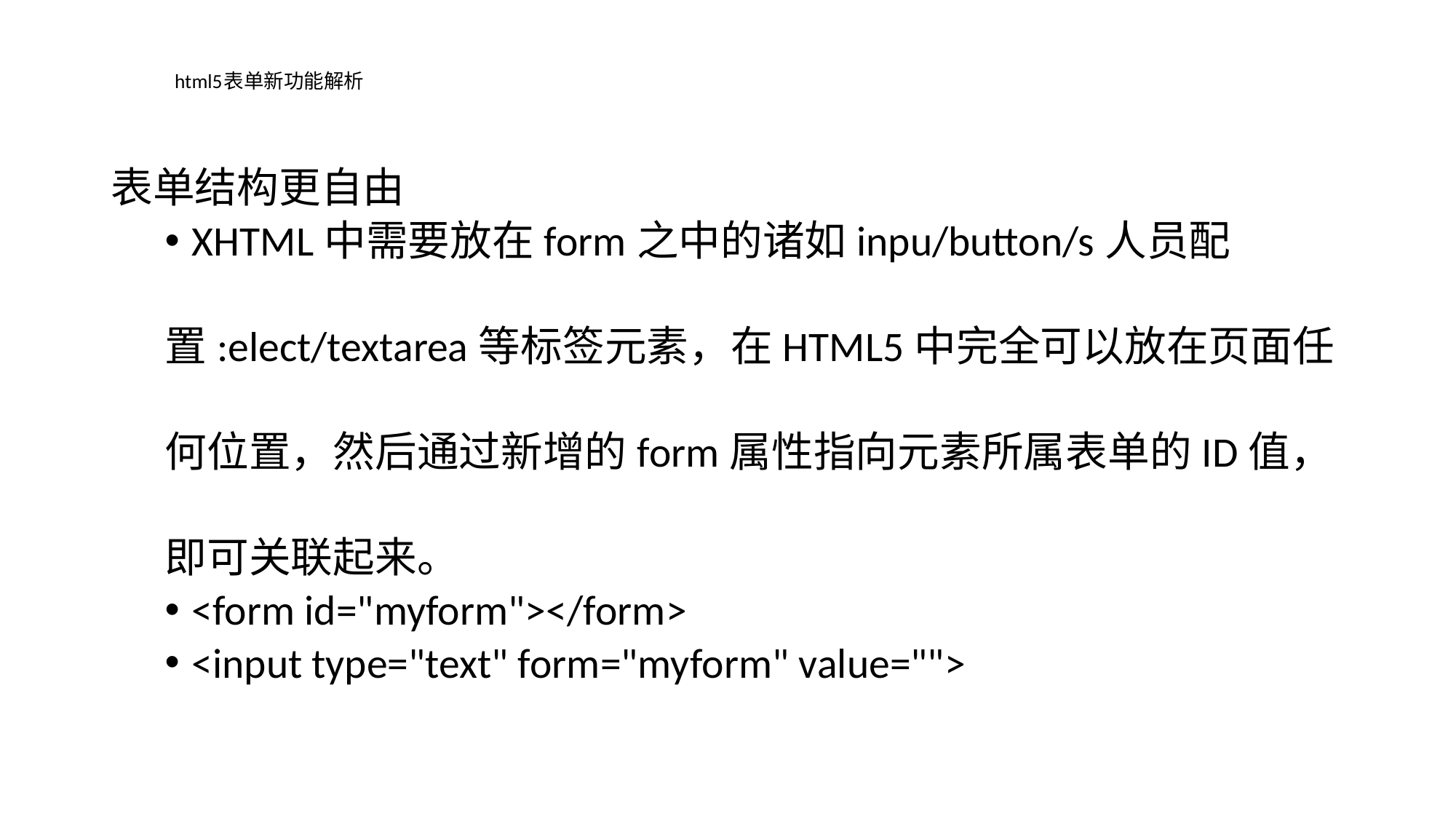

# html5表单新功能解析
表单结构更自由
XHTML中需要放在form之中的诸如inpu/button/s人员配

置:elect/textarea等标签元素，在HTML5中完全可以放在页面任

何位置，然后通过新增的form属性指向元素所属表单的ID值，

即可关联起来。
<form id="myform"></form>
<input type="text" form="myform" value="">